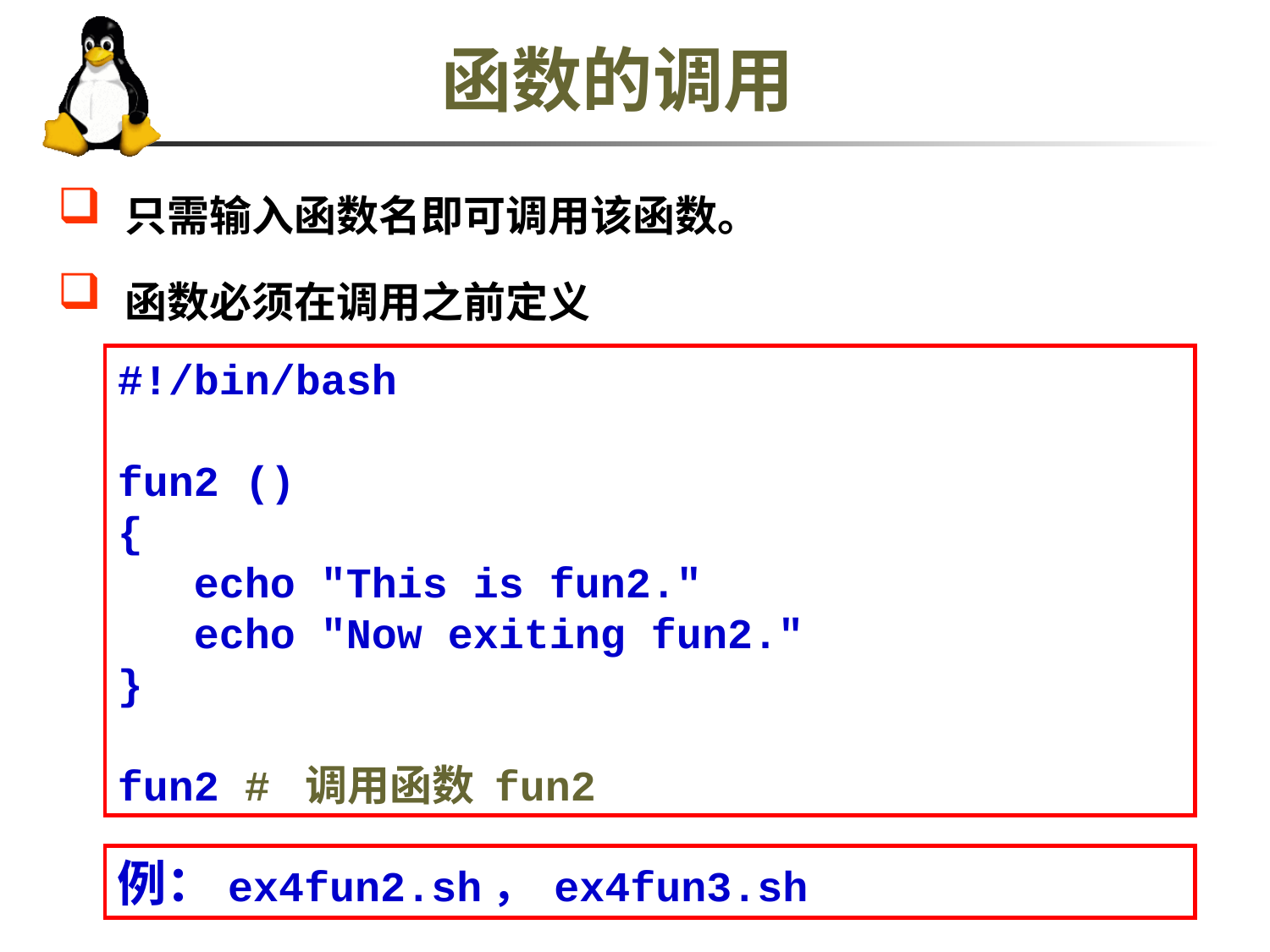

# 函数的调用
 只需输入函数名即可调用该函数。
 函数必须在调用之前定义
#!/bin/bash

fun2 ()
{
   echo "This is fun2."
   echo "Now exiting fun2."
}

fun2 # 调用函数 fun2
例：ex4fun2.sh， ex4fun3.sh